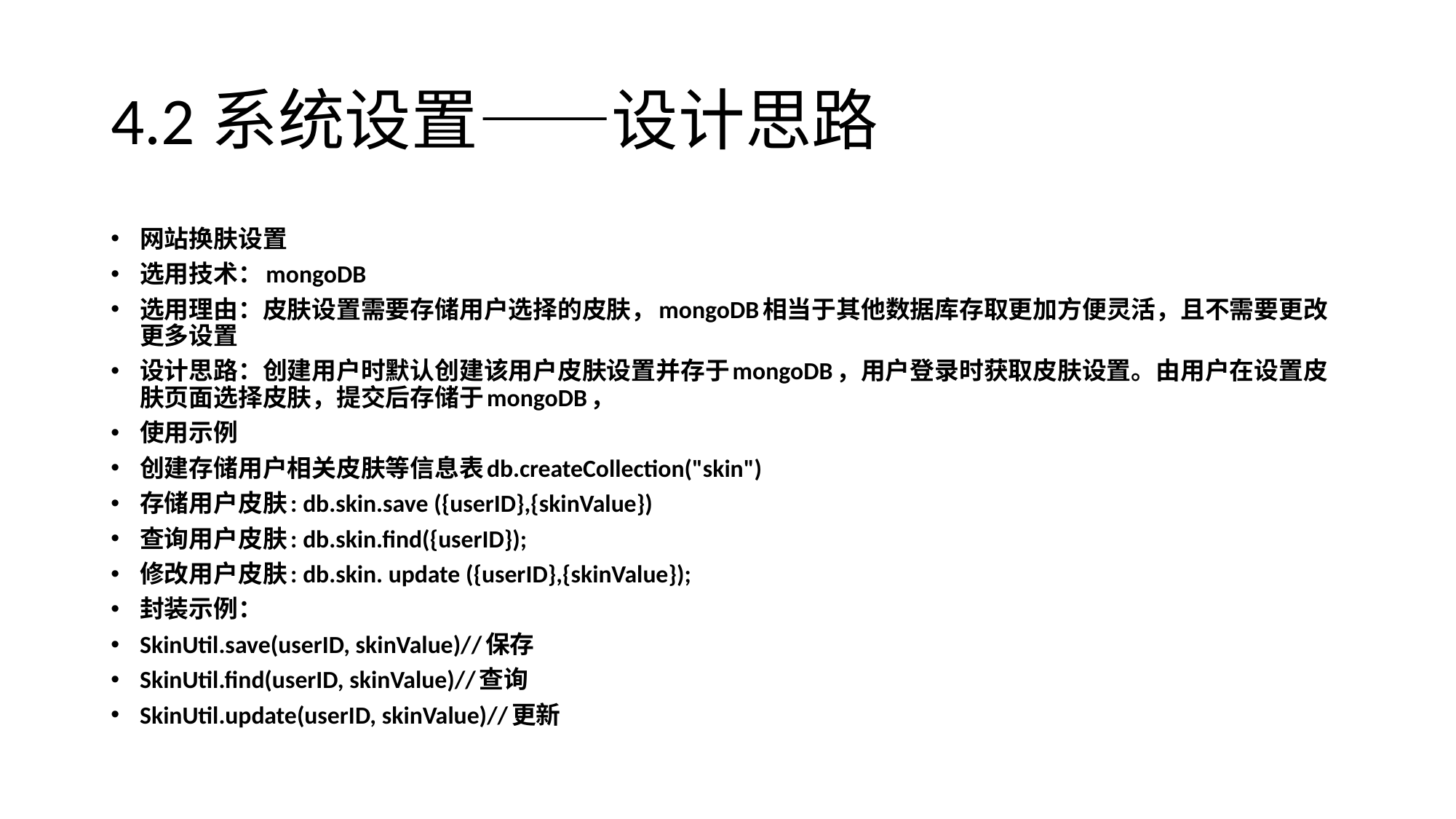

# 4.2系统设置——设计思路
网站换肤设置
选用技术：mongoDB
选用理由：皮肤设置需要存储用户选择的皮肤，mongoDB相当于其他数据库存取更加方便灵活，且不需要更改更多设置
设计思路：创建用户时默认创建该用户皮肤设置并存于mongoDB，用户登录时获取皮肤设置。由用户在设置皮肤页面选择皮肤，提交后存储于mongoDB，
使用示例
创建存储用户相关皮肤等信息表db.createCollection("skin")
存储用户皮肤: db.skin.save ({userID},{skinValue})
查询用户皮肤: db.skin.find({userID});
修改用户皮肤: db.skin. update ({userID},{skinValue});
封装示例：
SkinUtil.save(userID, skinValue)//保存
SkinUtil.find(userID, skinValue)//查询
SkinUtil.update(userID, skinValue)//更新